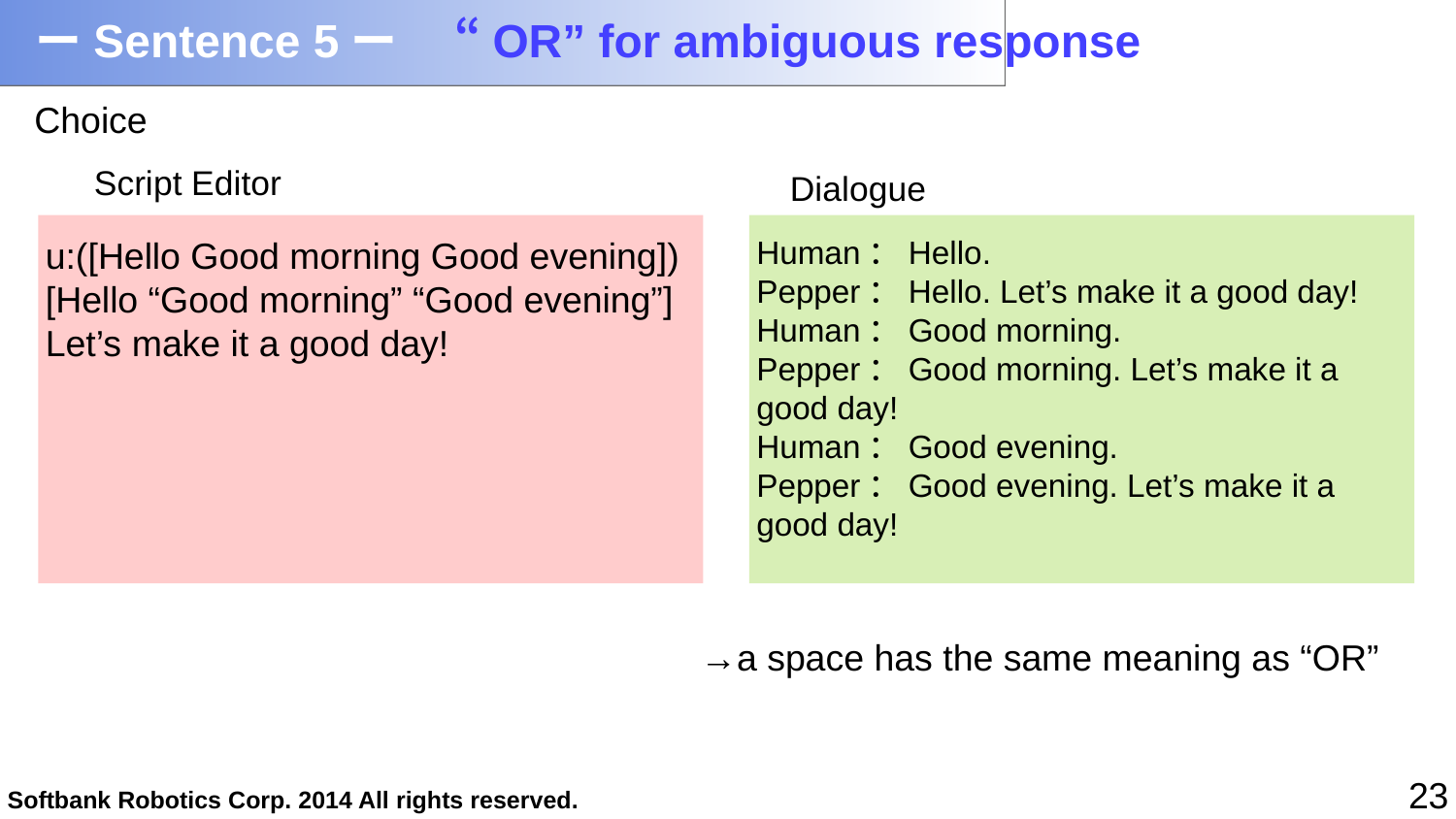

# ーSentence 5ー　 “OR” for ambiguous response
Choice
Script Editor
Dialogue

Human：Hello.
Pepper：Hello. Let’s make it a good day!
Human：Good morning.
Pepper：Good morning. Let’s make it a good day!
Human：Good evening.
Pepper：Good evening. Let’s make it a good day!
u:([Hello Good morning Good evening]) [Hello “Good morning” “Good evening”] Let’s make it a good day!
→a space has the same meaning as “OR”
23